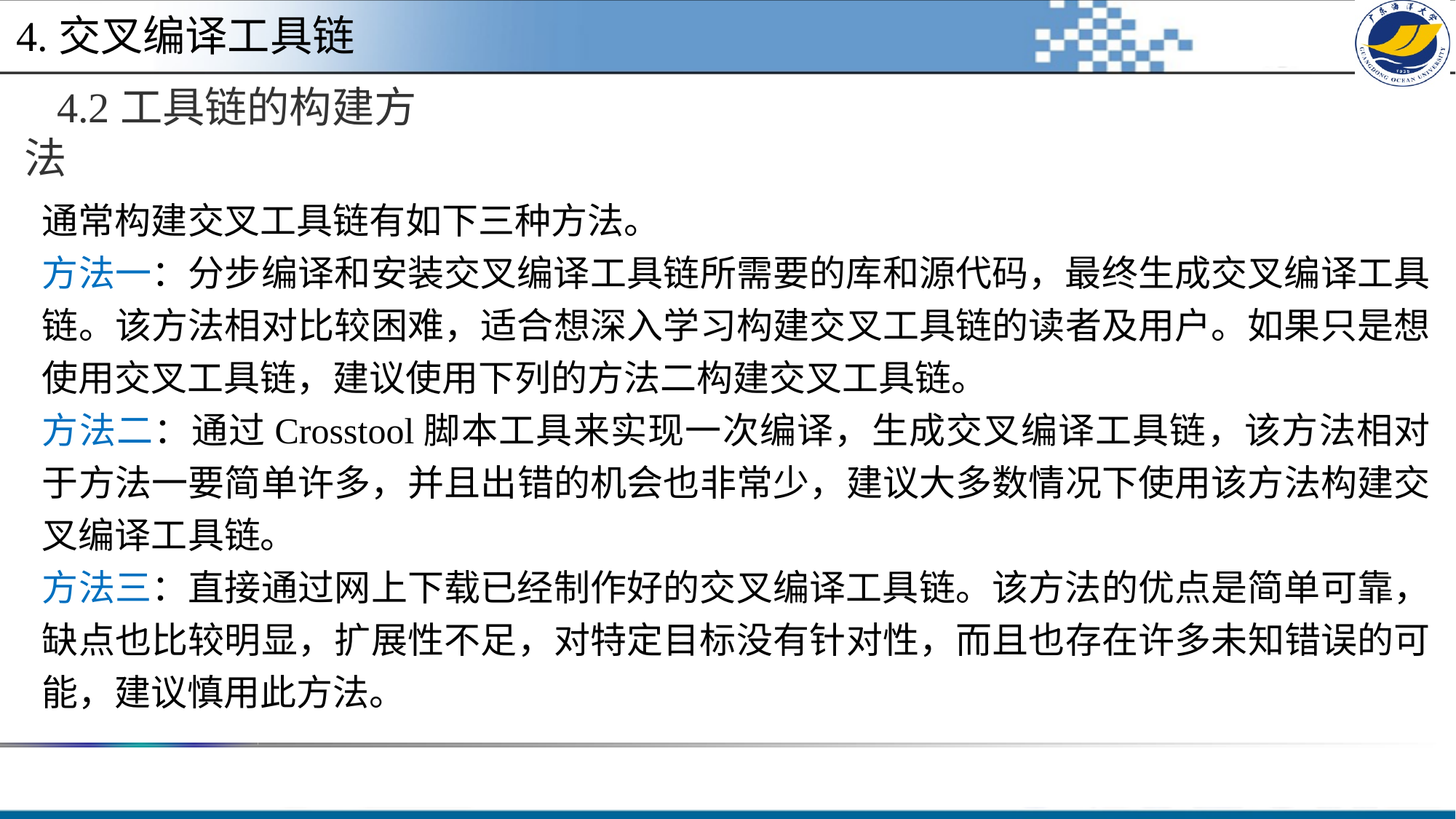

4.交叉编译工具链

4.2工具链的构建方法
通常构建交叉工具链有如下三种方法。
方法一：分步编译和安装交叉编译工具链所需要的库和源代码，最终生成交叉编译工具链。该方法相对比较困难，适合想深入学习构建交叉工具链的读者及用户。如果只是想使用交叉工具链，建议使用下列的方法二构建交叉工具链。
方法二：通过Crosstool脚本工具来实现一次编译，生成交叉编译工具链，该方法相对于方法一要简单许多，并且出错的机会也非常少，建议大多数情况下使用该方法构建交叉编译工具链。
方法三：直接通过网上下载已经制作好的交叉编译工具链。该方法的优点是简单可靠，缺点也比较明显，扩展性不足，对特定目标没有针对性，而且也存在许多未知错误的可能，建议慎用此方法。